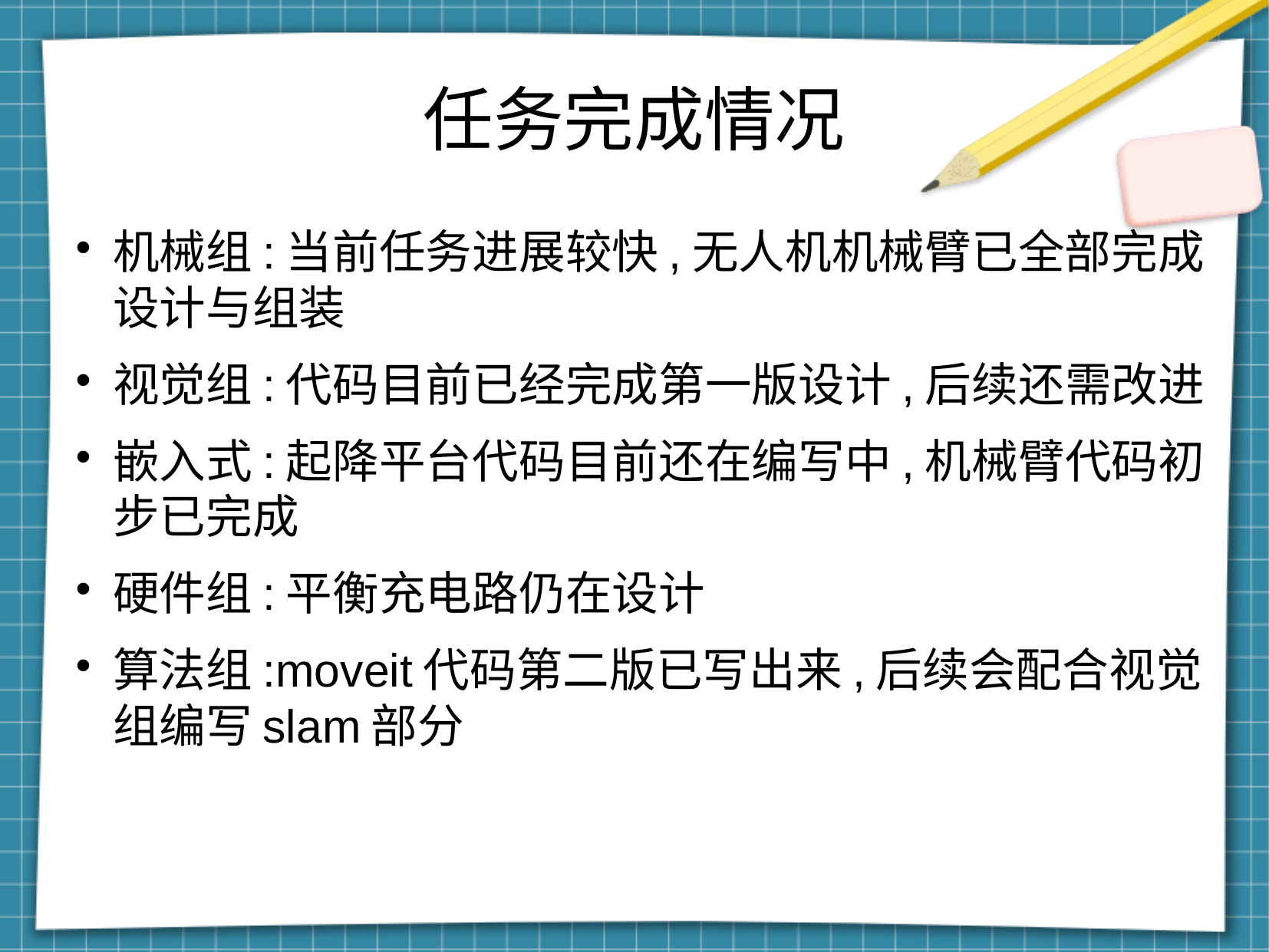

任务完成情况
机械组:当前任务进展较快,无人机机械臂已全部完成设计与组装
视觉组:代码目前已经完成第一版设计,后续还需改进
嵌入式:起降平台代码目前还在编写中,机械臂代码初步已完成
硬件组:平衡充电路仍在设计
算法组:moveit代码第二版已写出来,后续会配合视觉组编写slam部分